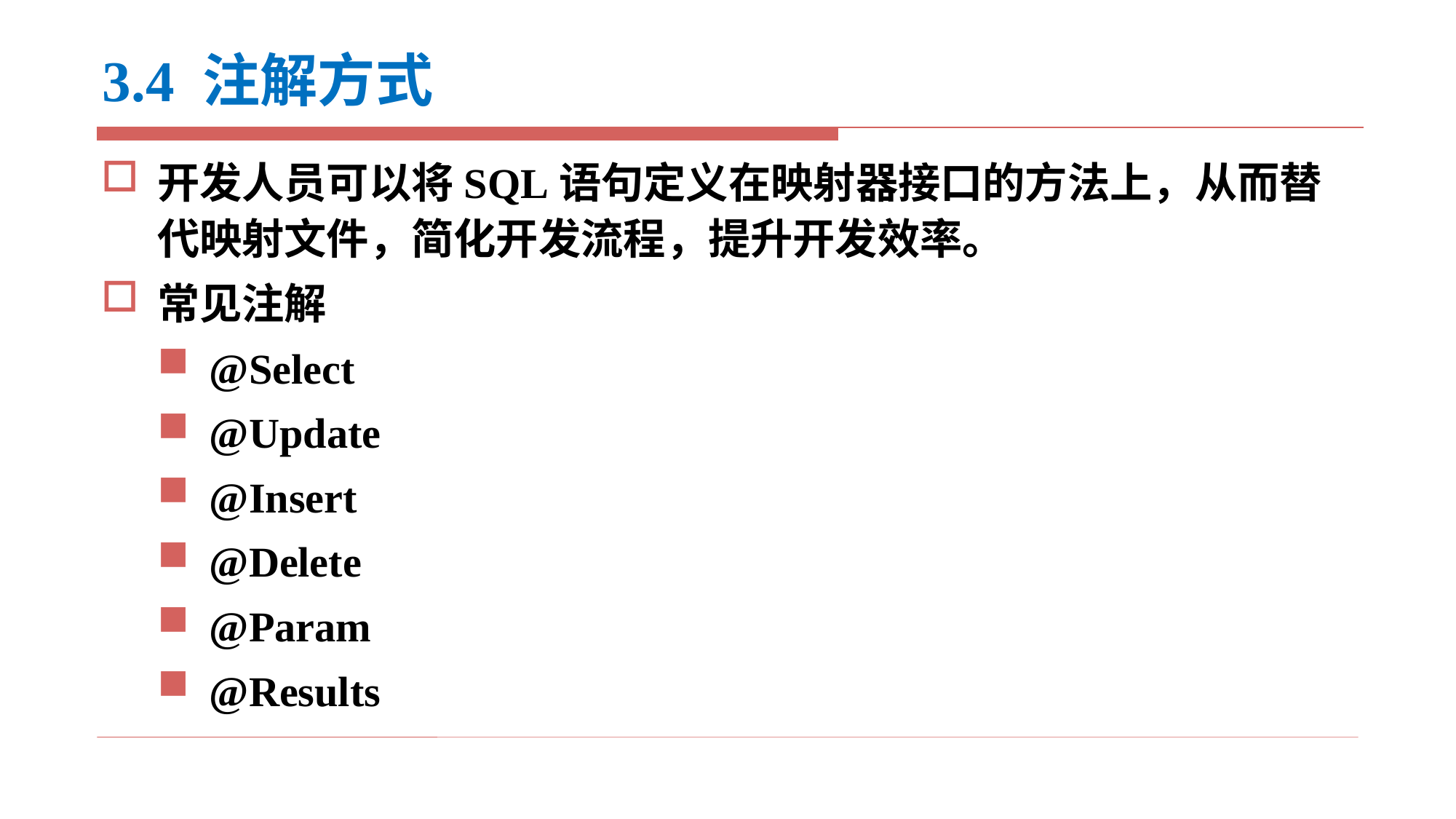

# 3.4 注解方式
开发人员可以将SQL语句定义在映射器接口的方法上，从而替代映射文件，简化开发流程，提升开发效率。
常见注解
@Select
@Update
@Insert
@Delete
@Param
@Results
50